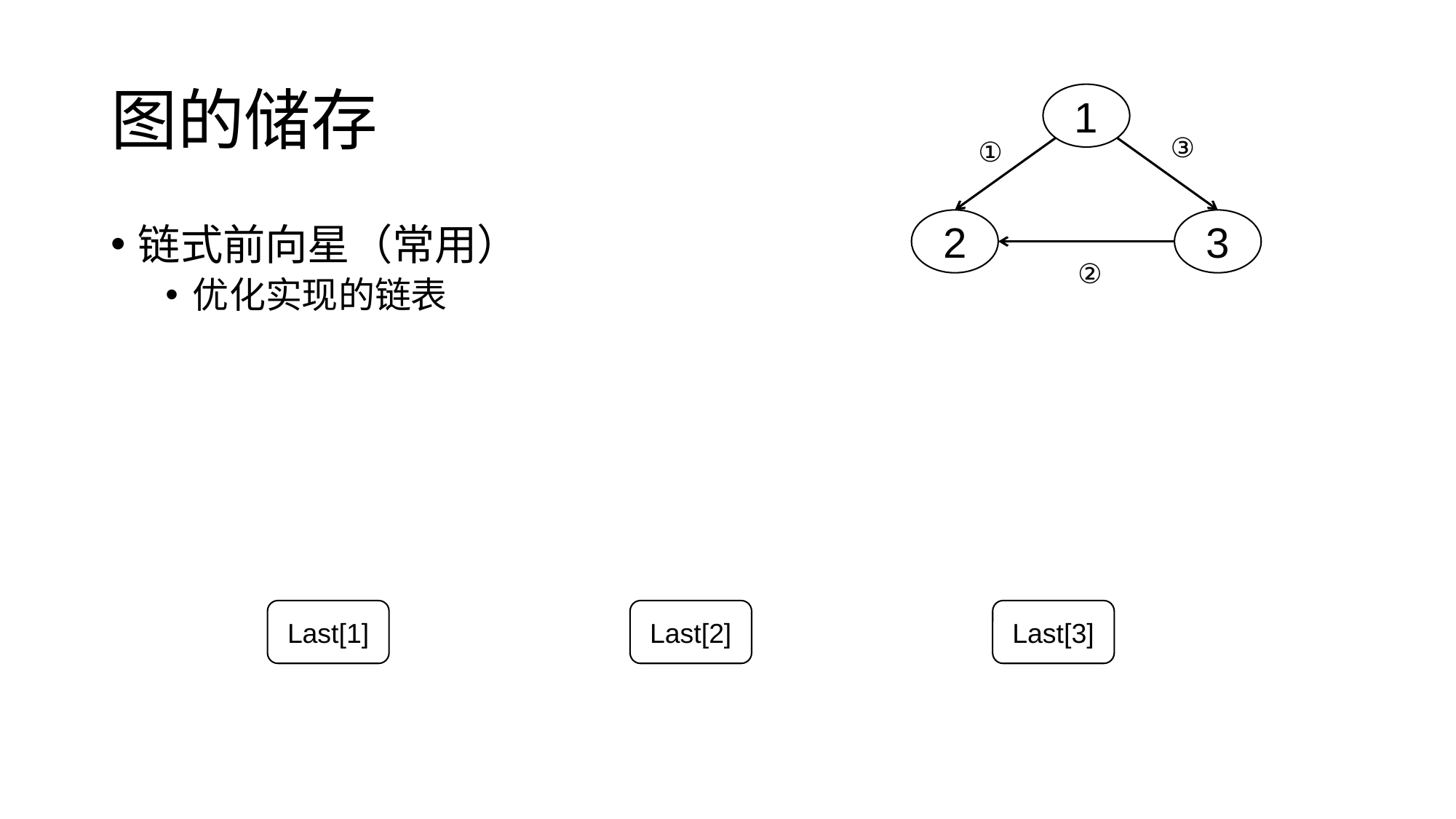

# 图的储存
1
③
①
3
2
链式前向星（常用）
优化实现的链表

②
Last[1]
Last[3]
Last[2]